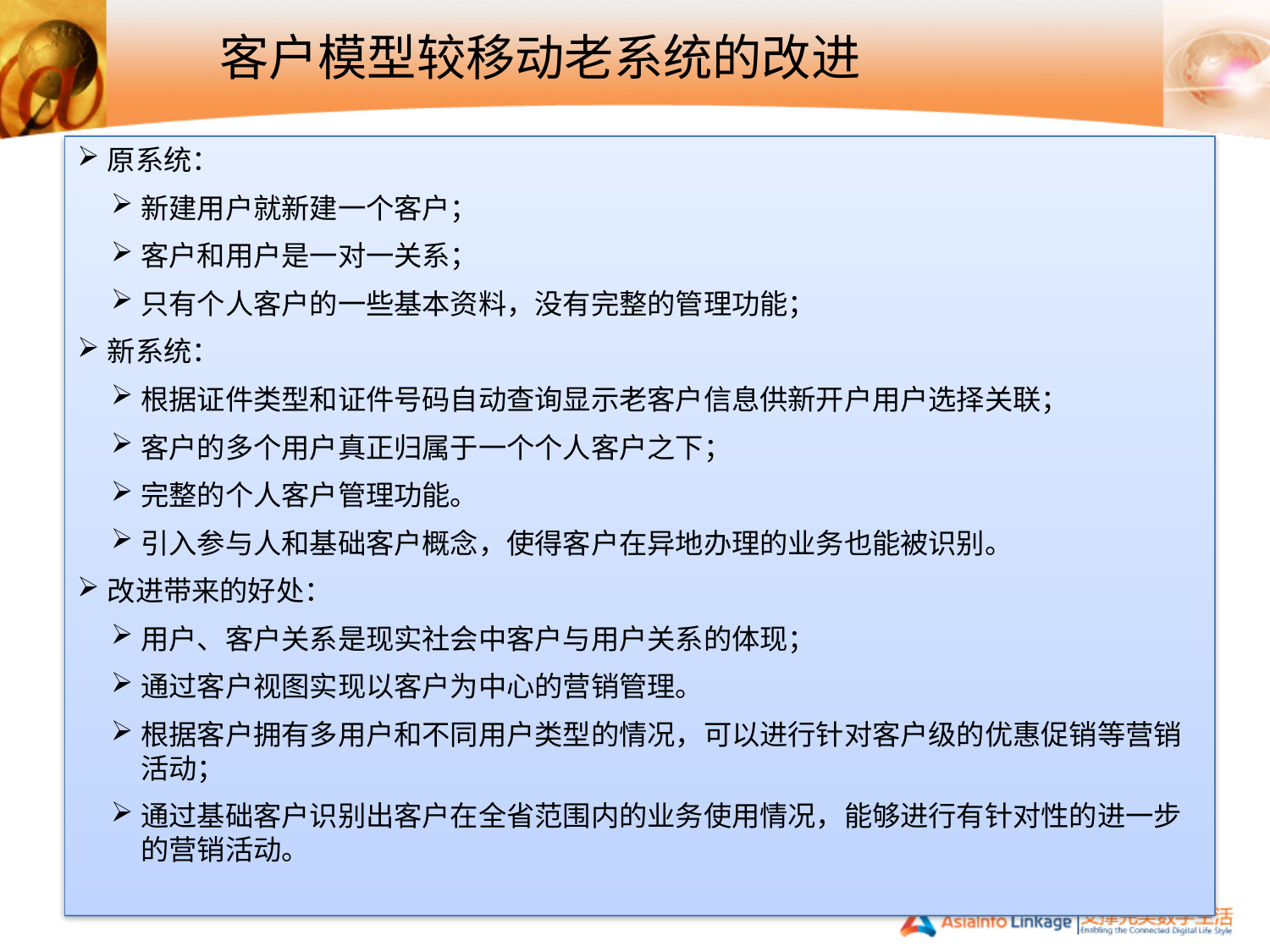

客户模型较移动老系统的改进
原系统：
新建用户就新建一个客户；
客户和用户是一对一关系；
只有个人客户的一些基本资料，没有完整的管理功能；
新系统：
根据证件类型和证件号码自动查询显示老客户信息供新开户用户选择关联；
客户的多个用户真正归属于一个个人客户之下；
完整的个人客户管理功能。
引入参与人和基础客户概念，使得客户在异地办理的业务也能被识别。
改进带来的好处：
用户、客户关系是现实社会中客户与用户关系的体现；
通过客户视图实现以客户为中心的营销管理。
根据客户拥有多用户和不同用户类型的情况，可以进行针对客户级的优惠促销等营销活动；
通过基础客户识别出客户在全省范围内的业务使用情况，能够进行有针对性的进一步的营销活动。